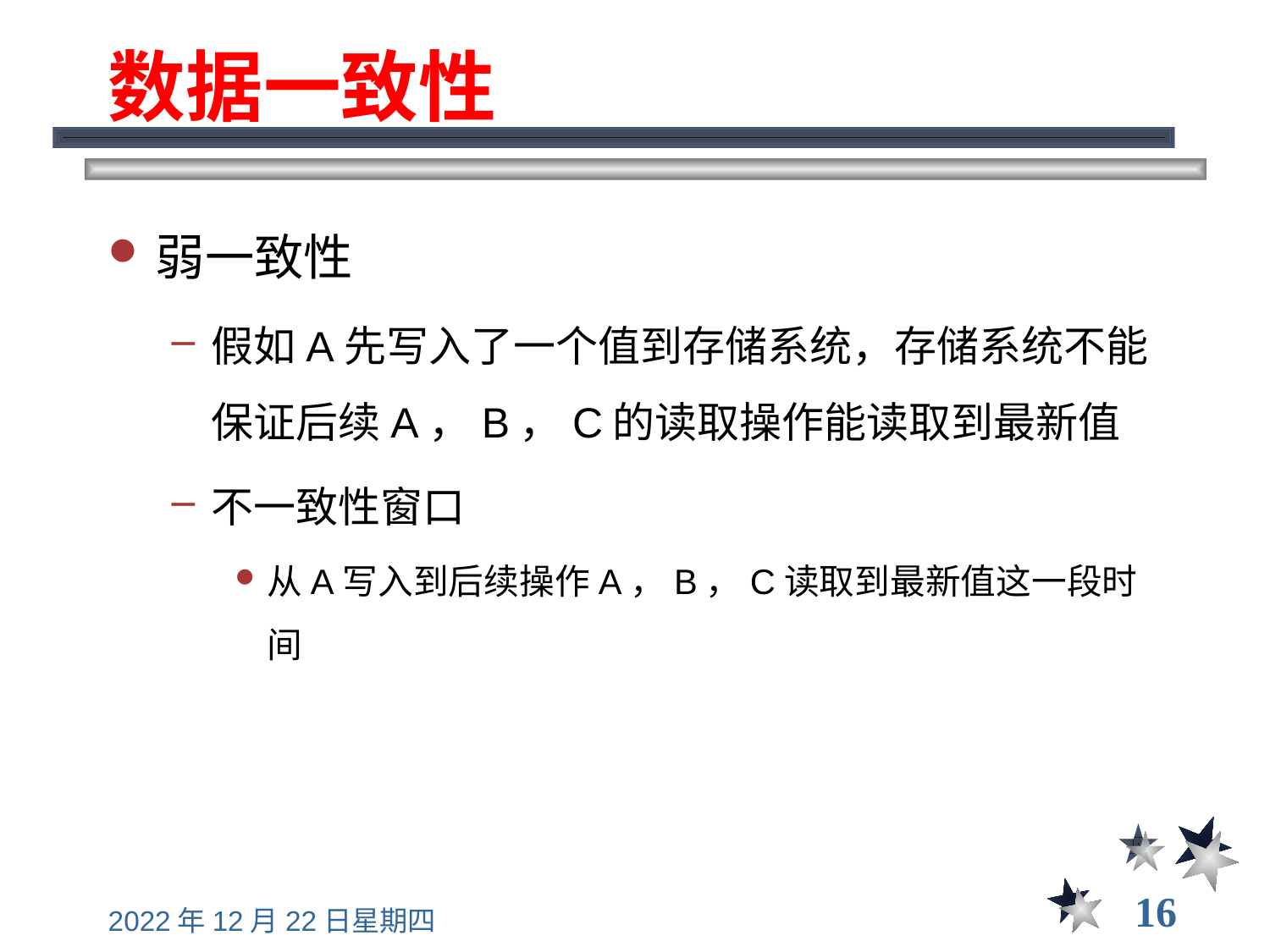

# 数据一致性
弱一致性
假如A先写入了一个值到存储系统，存储系统不能保证后续A，B，C的读取操作能读取到最新值
不一致性窗口
从A写入到后续操作A，B，C读取到最新值这一段时间
16
2022年12月22日星期四
大数据管理----前言